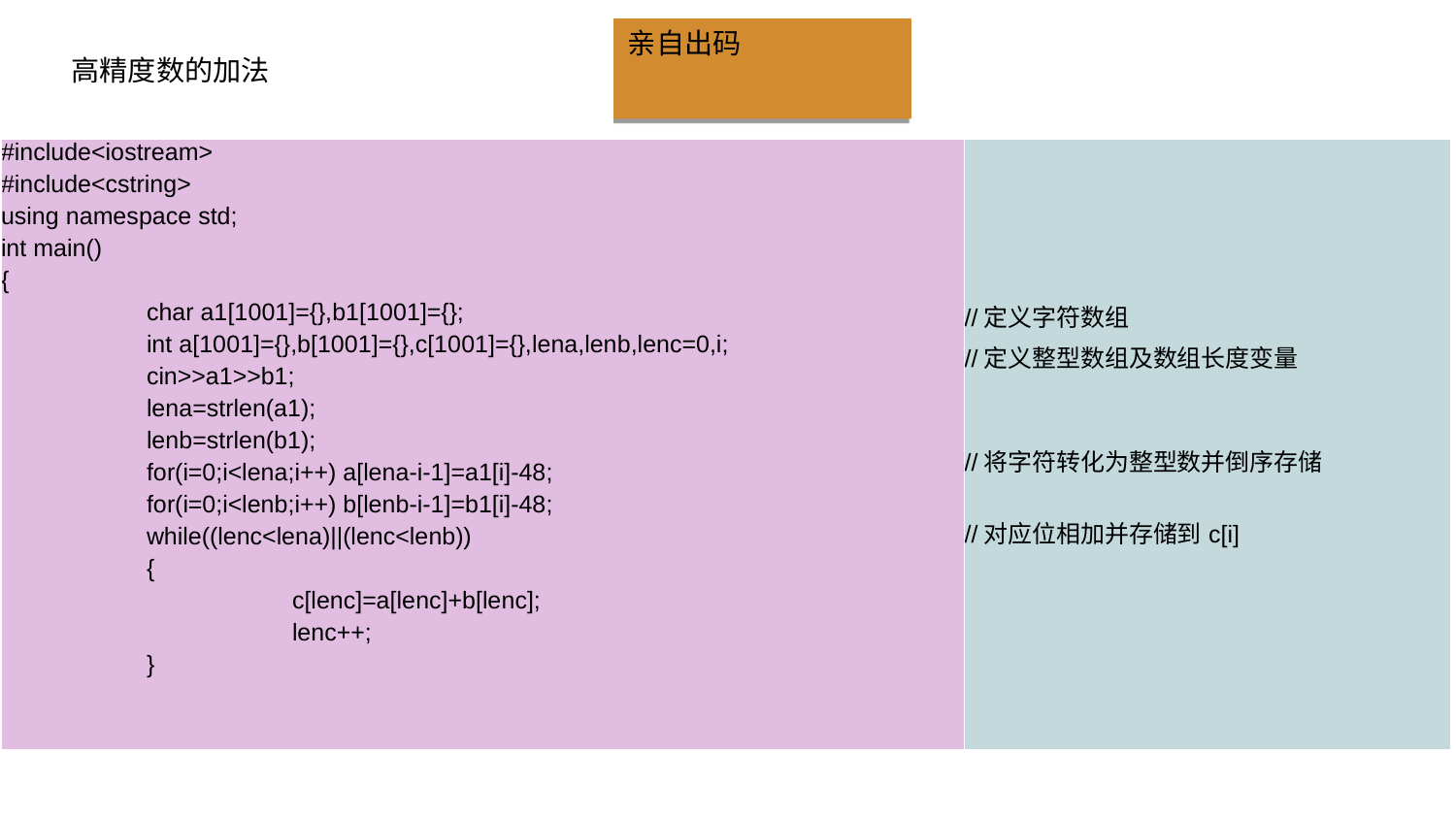

亲自出码
高精度数的加法
| #include<iostream> #include<cstring> using namespace std; int main() { char a1[1001]={},b1[1001]={}; int a[1001]={},b[1001]={},c[1001]={},lena,lenb,lenc=0,i; cin>>a1>>b1; lena=strlen(a1); lenb=strlen(b1); for(i=0;i<lena;i++) a[lena-i-1]=a1[i]-48; for(i=0;i<lenb;i++) b[lenb-i-1]=b1[i]-48; while((lenc<lena)||(lenc<lenb)) { c[lenc]=a[lenc]+b[lenc]; lenc++; } | //定义字符数组 //定义整型数组及数组长度变量 //将字符转化为整型数并倒序存储 //对应位相加并存储到c[i] |
| --- | --- |
1
PART  ONE